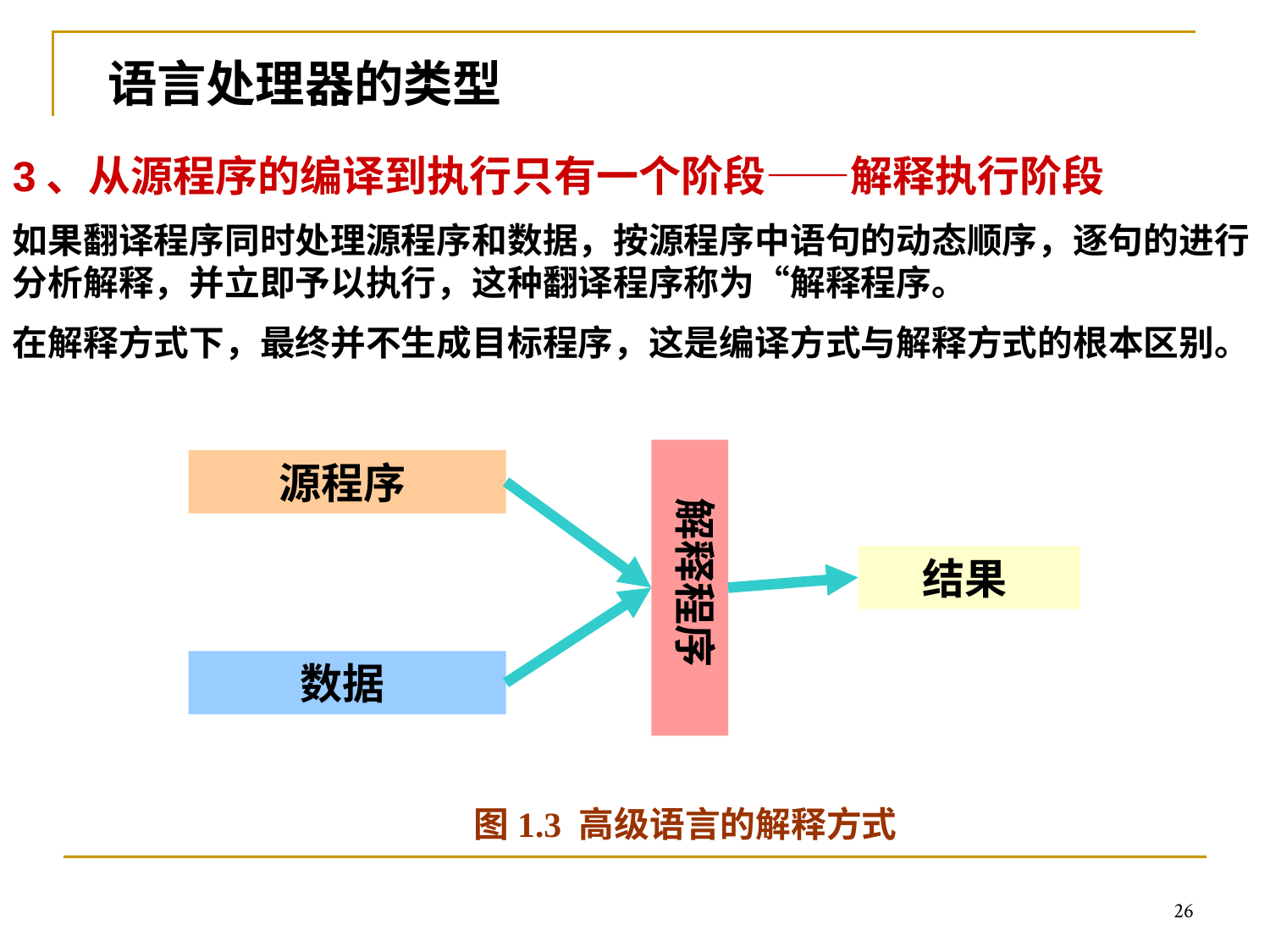

语言处理器的类型
3、从源程序的编译到执行只有一个阶段——解释执行阶段
如果翻译程序同时处理源程序和数据，按源程序中语句的动态顺序，逐句的进行分析解释，并立即予以执行，这种翻译程序称为“解释程序。
在解释方式下，最终并不生成目标程序，这是编译方式与解释方式的根本区别。
解释程序
源程序
结果
数据
图1.3 高级语言的解释方式
26